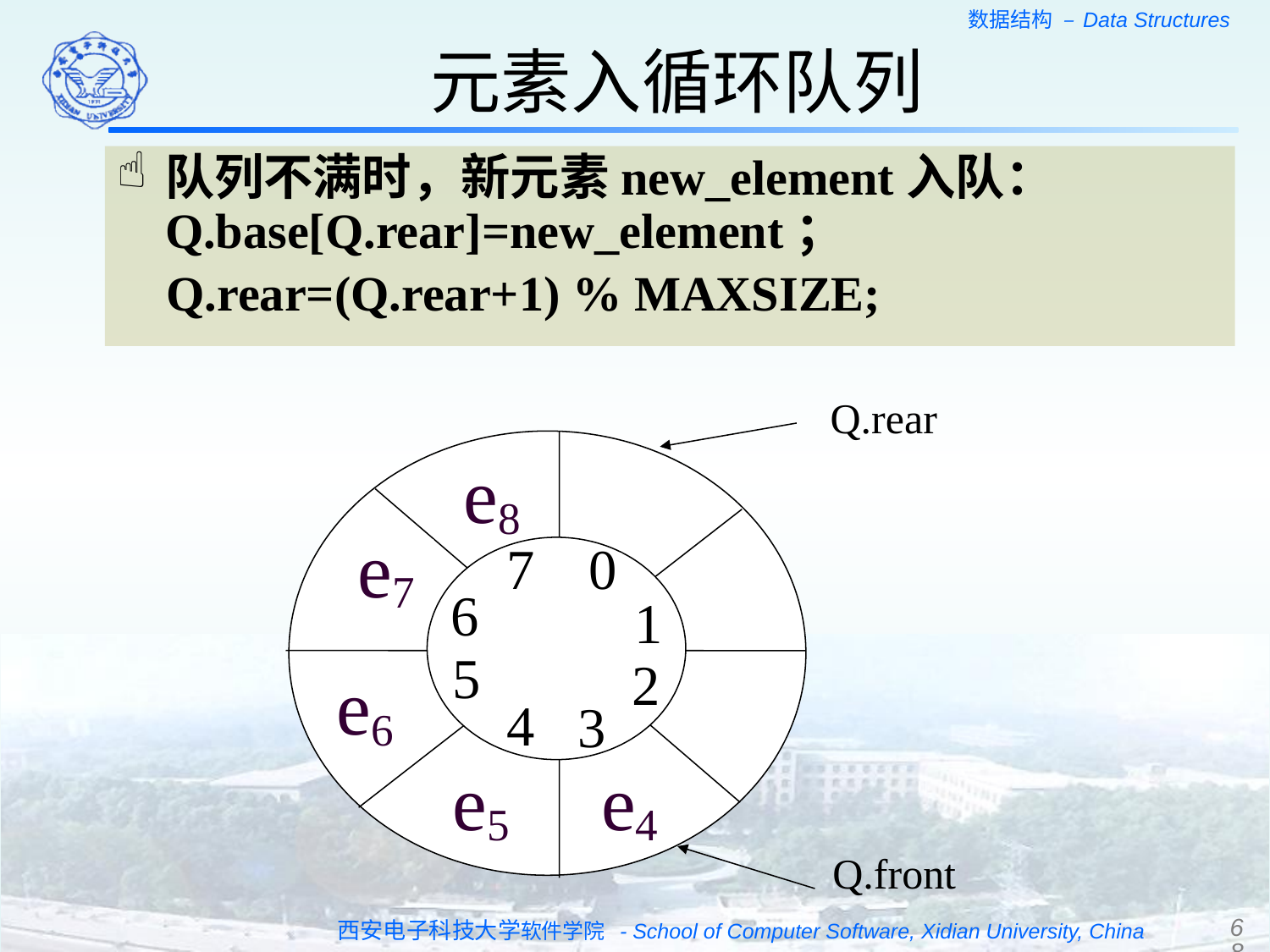

元素入循环队列
队列不满时，新元素new_element入队：Q.base[Q.rear]=new_element；
    Q.rear=(Q.rear+1) % MAXSIZE;
Q.rear

e8

e7
7
0
6
1

5
2
e6
4
3
e5
e4

Q.front
68